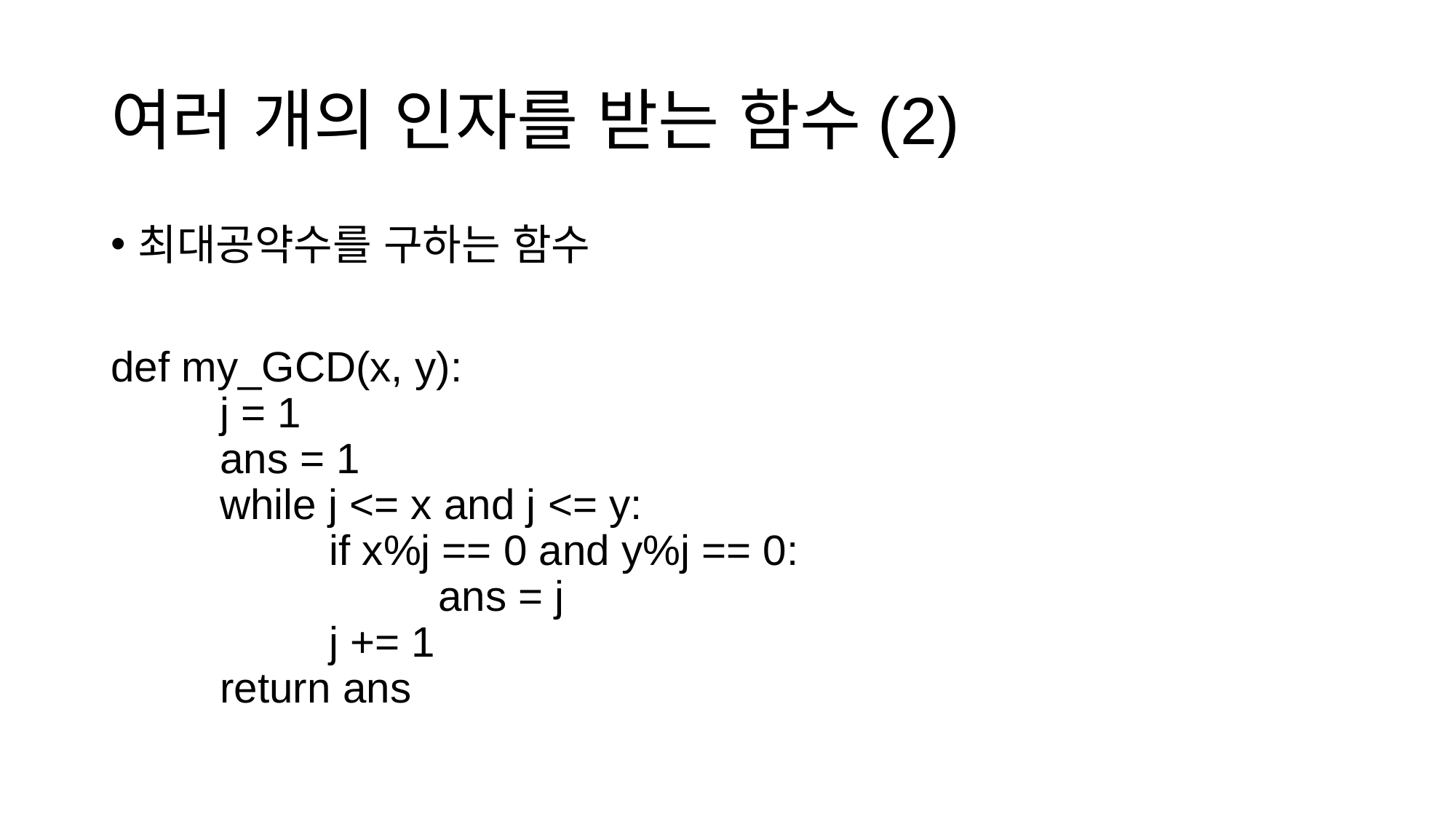

# 여러 개의 인자를 받는 함수(2)
최대공약수를 구하는 함수

def my_GCD(x, y):
	j = 1
	ans = 1
	while j <= x and j <= y:
		if x%j == 0 and y%j == 0:
			ans = j
		j += 1
	return ans